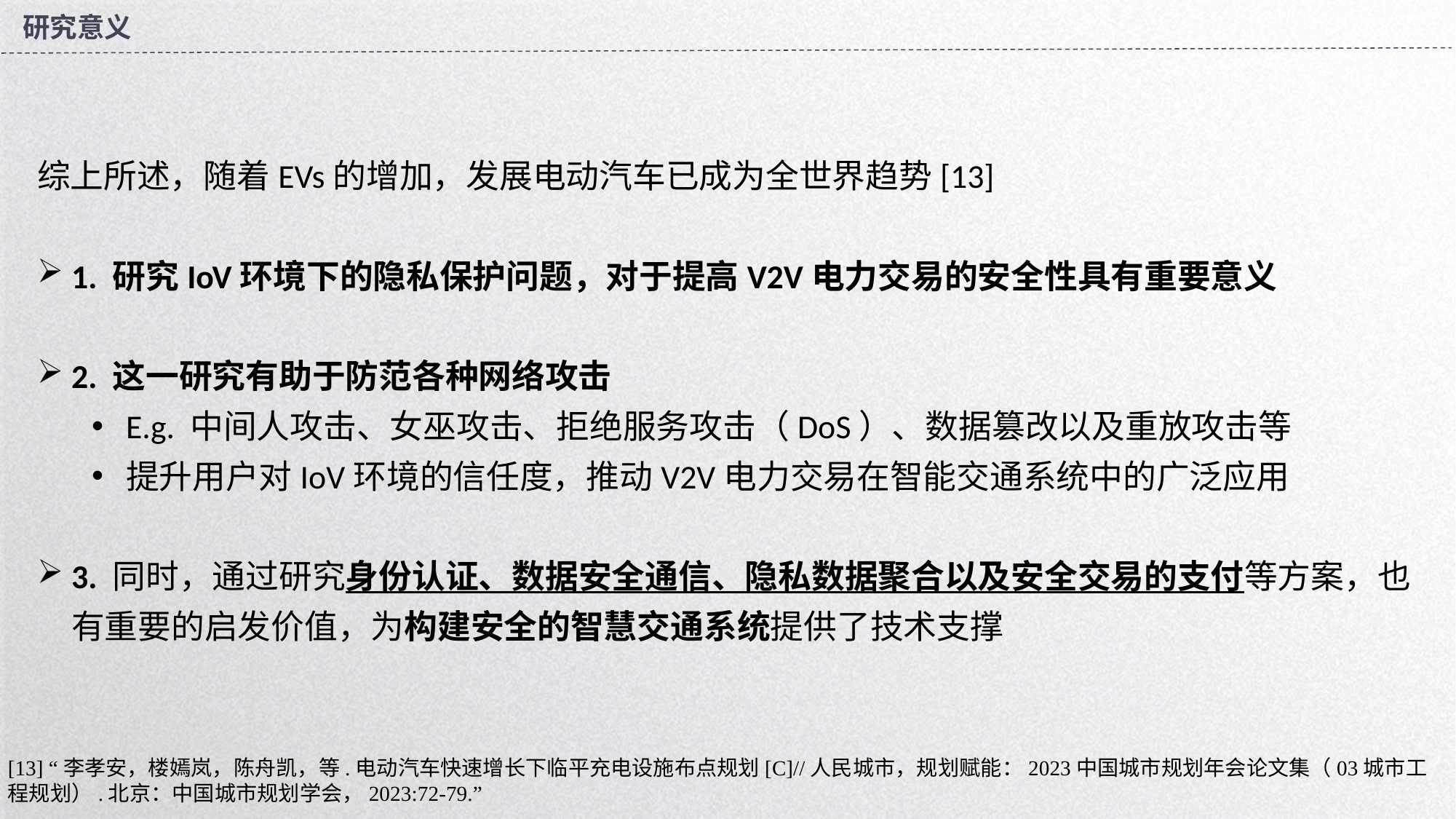

研究意义
综上所述，随着EVs的增加，发展电动汽车已成为全世界趋势[13]

1. 研究IoV环境下的隐私保护问题，对于提高V2V电力交易的安全性具有重要意义

2. 这一研究有助于防范各种网络攻击
E.g. 中间人攻击、女巫攻击、拒绝服务攻击（DoS）、数据篡改以及重放攻击等
提升用户对IoV环境的信任度，推动V2V电力交易在智能交通系统中的广泛应用

3. 同时，通过研究身份认证、数据安全通信、隐私数据聚合以及安全交易的支付等方案，也有重要的启发价值，为构建安全的智慧交通系统提供了技术支撑
[13] “李孝安，楼嫣岚，陈舟凯，等.电动汽车快速增长下临平充电设施布点规划[C]//人民城市，规划赋能：2023中国城市规划年会论文集（03城市工程规划）.北京：中国城市规划学会，2023:72-79.”